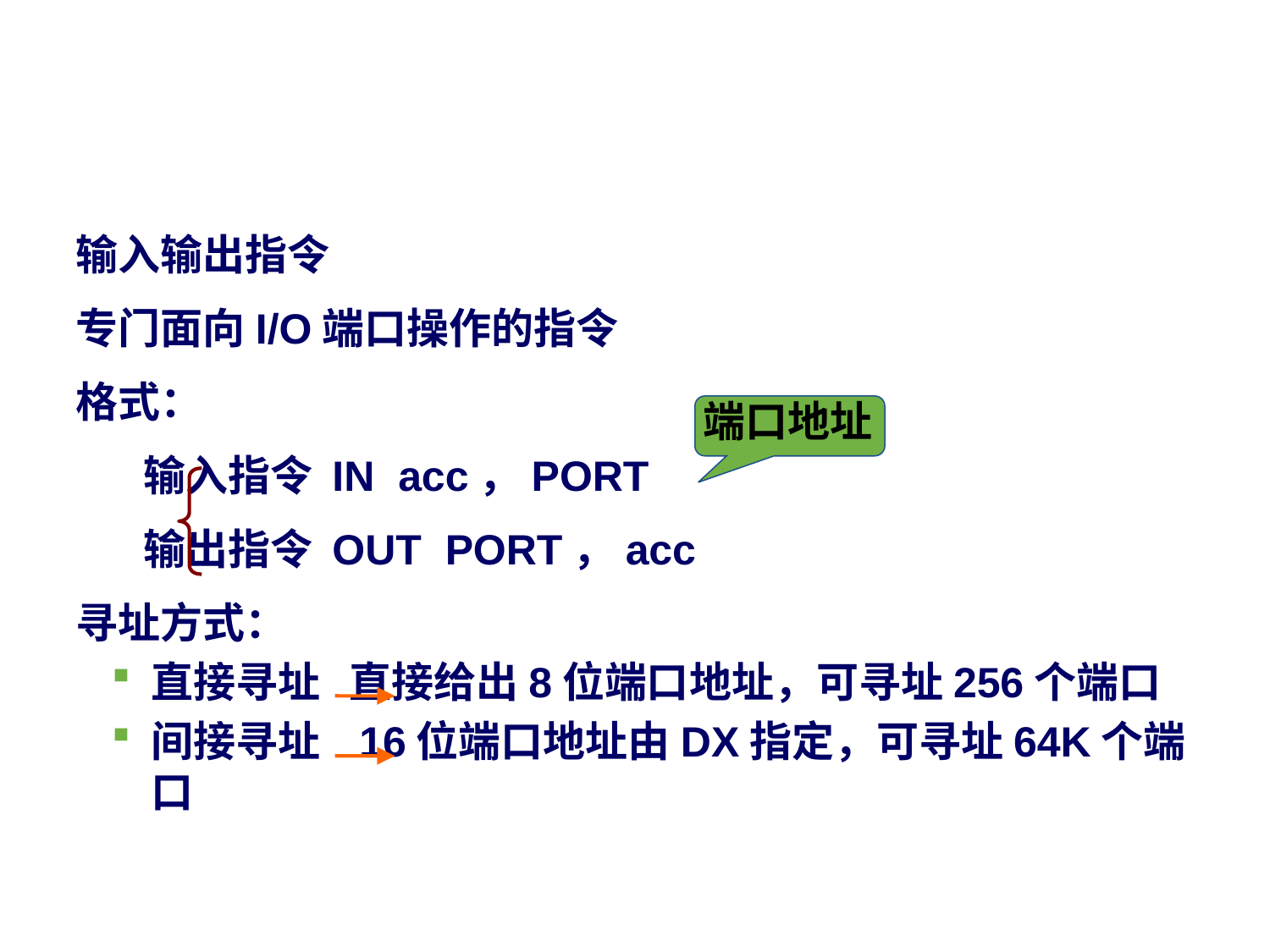

#
输入输出指令
专门面向I/O端口操作的指令
格式：
      输入指令 IN  acc，PORT
      输出指令 OUT  PORT，acc
寻址方式：
直接寻址   直接给出8位端口地址，可寻址256个端口
间接寻址   16位端口地址由DX指定，可寻址64K个端口
端口地址